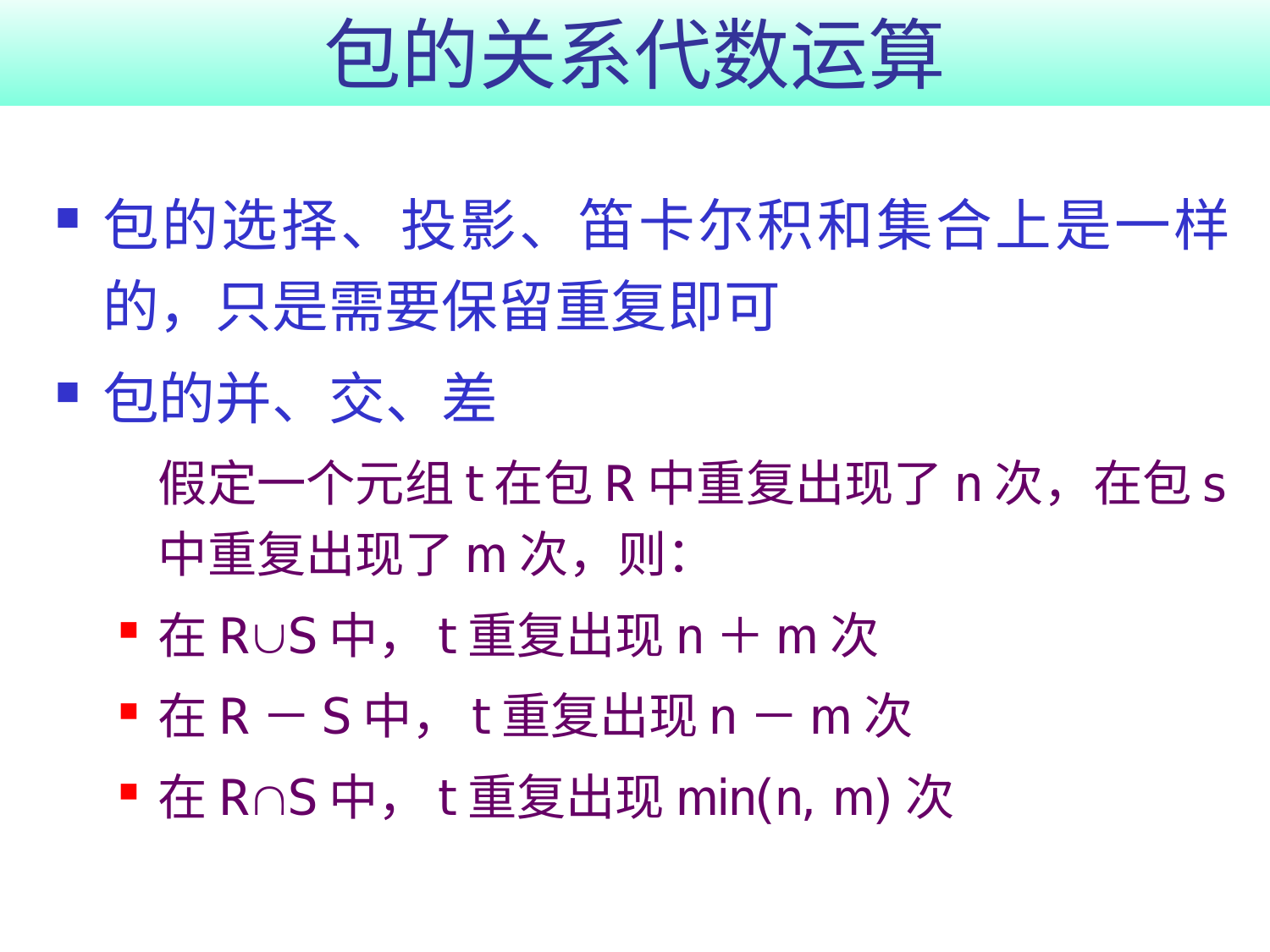

# 包的关系代数运算
包的选择、投影、笛卡尔积和集合上是一样的，只是需要保留重复即可
包的并、交、差
	假定一个元组t在包R中重复出现了n次，在包s中重复出现了m次，则：
在R∪S中，t重复出现n＋m次
在R－S中，t重复出现n－m次
在R∩S中，t重复出现min(n, m)次